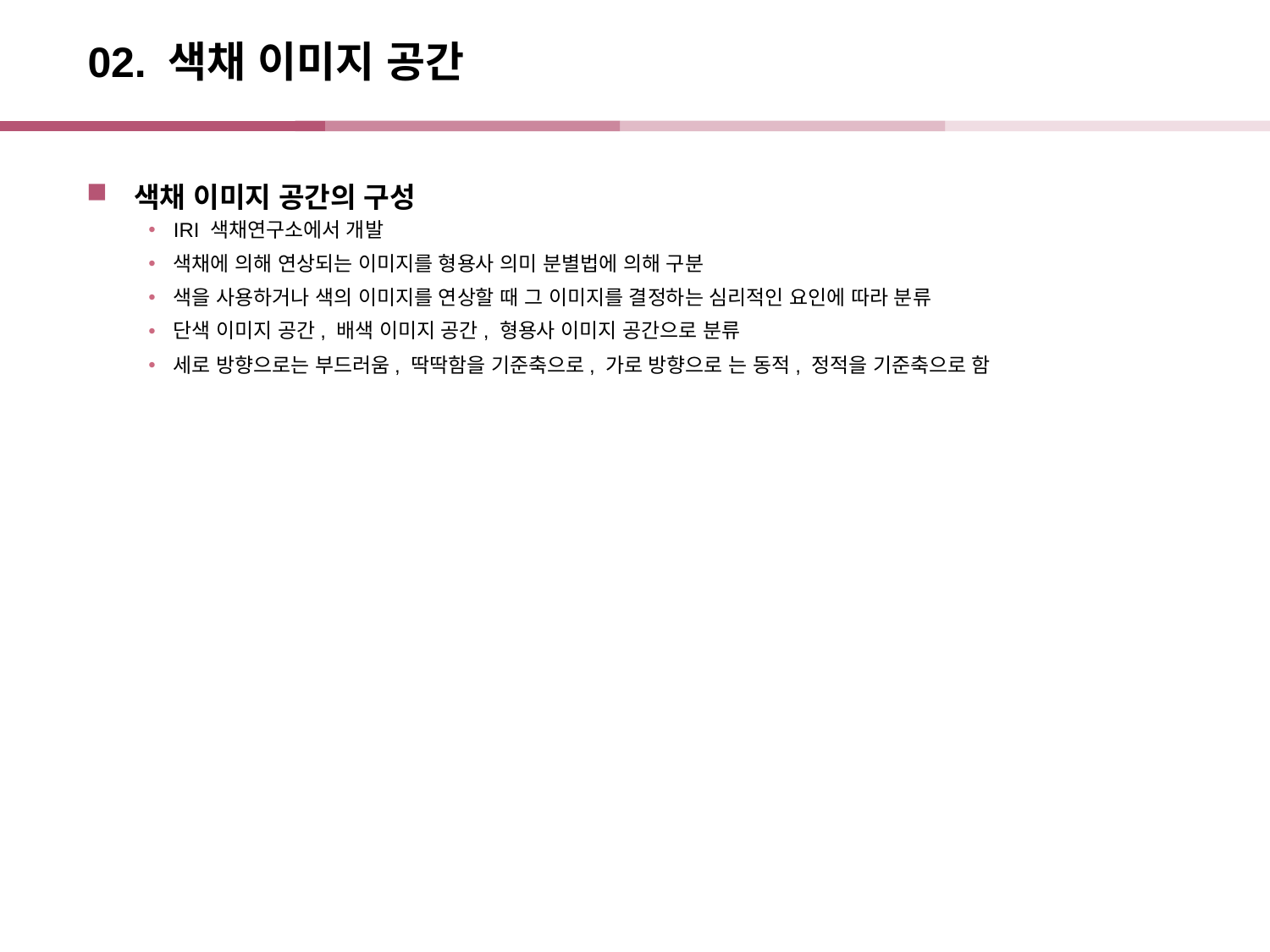

# 02. 색채 이미지 공간
색채 이미지 공간의 구성
IRI 색채연구소에서 개발
색채에 의해 연상되는 이미지를 형용사 의미 분별법에 의해 구분
색을 사용하거나 색의 이미지를 연상할 때 그 이미지를 결정하는 심리적인 요인에 따라 분류
단색 이미지 공간, 배색 이미지 공간, 형용사 이미지 공간으로 분류
세로 방향으로는 부드러움, 딱딱함을 기준축으로, 가로 방향으로 는 동적, 정적을 기준축으로 함